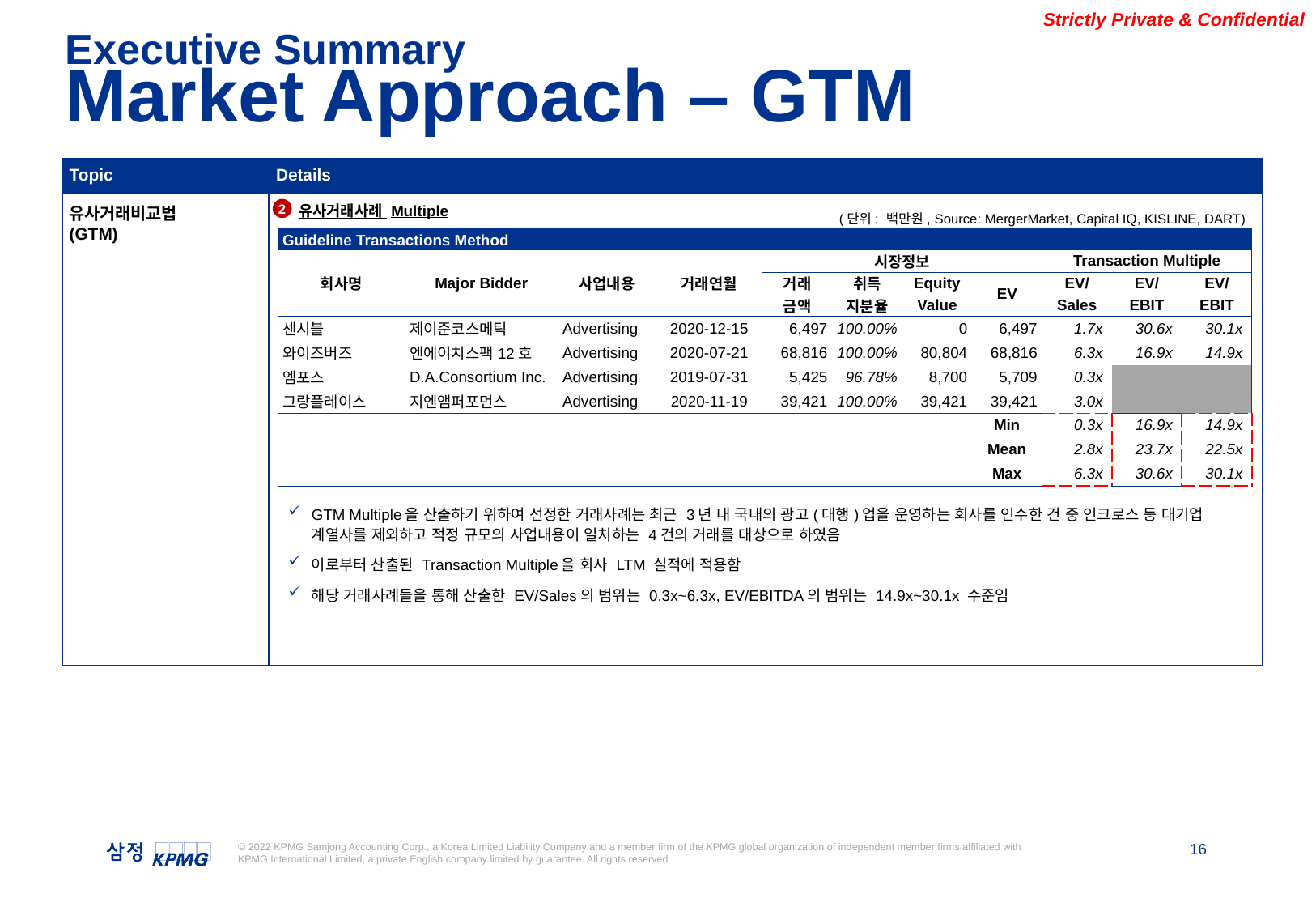

Executive Summary
Market Approach – GTM
| Topic | Details |
| --- | --- |
| 유사거래비교법 (GTM) | 유사거래사례 Multiple GTM Multiple을 산출하기 위하여 선정한 거래사례는 최근 3년 내 국내의 광고(대행)업을 운영하는 회사를 인수한 건 중 인크로스 등 대기업 계열사를 제외하고 적정 규모의 사업내용이 일치하는 4건의 거래를 대상으로 하였음 이로부터 산출된 Transaction Multiple을 회사 LTM 실적에 적용함 해당 거래사례들을 통해 산출한 EV/Sales의 범위는 0.3x~6.3x, EV/EBITDA의 범위는 14.9x~30.1x 수준임 |
2
(단위: 백만원, Source: MergerMarket, Capital IQ, KISLINE, DART)
| Guideline Transactions Method |  |  |  |  |  |  |  |  |  |  |
| --- | --- | --- | --- | --- | --- | --- | --- | --- | --- | --- |
| 회사명 | Major Bidder | 사업내용 | 거래연월 | 시장정보 |  |  |  | Transaction Multiple |  |  |
|  |  |  |  | 거래 | 취득 | Equity | EV | EV/ | EV/ | EV/ |
|  |  |  |  | 금액 | 지분율 | Value |  | Sales | EBIT | EBIT |
| 센시블 | 제이준코스메틱 | Advertising | 2020-12-15 | 6,497 | 100.00% | 0 | 6,497 | 1.7x | 30.6x | 30.1x |
| 와이즈버즈 | 엔에이치스팩12호 | Advertising | 2020-07-21 | 68,816 | 100.00% | 80,804 | 68,816 | 6.3x | 16.9x | 14.9x |
| 엠포스 | D.A.Consortium Inc. | Advertising | 2019-07-31 | 5,425 | 96.78% | 8,700 | 5,709 | 0.3x |  |  |
| 그랑플레이스 | 지엔앰퍼포먼스 | Advertising | 2020-11-19 | 39,421 | 100.00% | 39,421 | 39,421 | 3.0x |  |  |
|  |  |  |  |  |  |  | Min | 0.3x | 16.9x | 14.9x |
|  |  |  |  |  |  |  | Mean | 2.8x | 23.7x | 22.5x |
|  |  |  |  |  |  |  | Max | 6.3x | 30.6x | 30.1x |